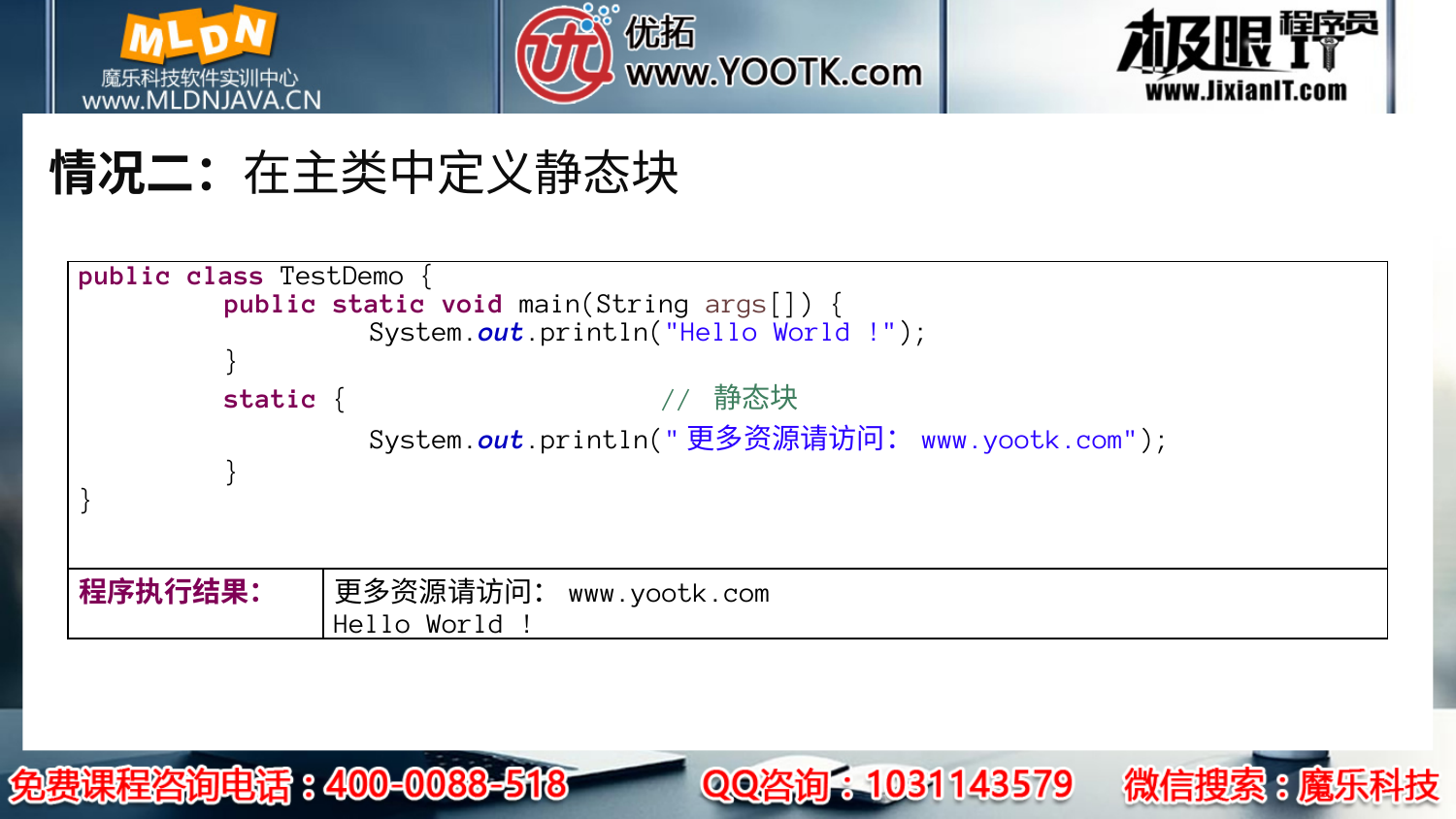

# 情况二：在主类中定义静态块
| public class TestDemo { public static void main(String args[]) { System.out.println("Hello World !"); } static { // 静态块 System.out.println("更多资源请访问：www.yootk.com"); } } |  |
| --- | --- |
| 程序执行结果： | 更多资源请访问：www.yootk.com Hello World ! |